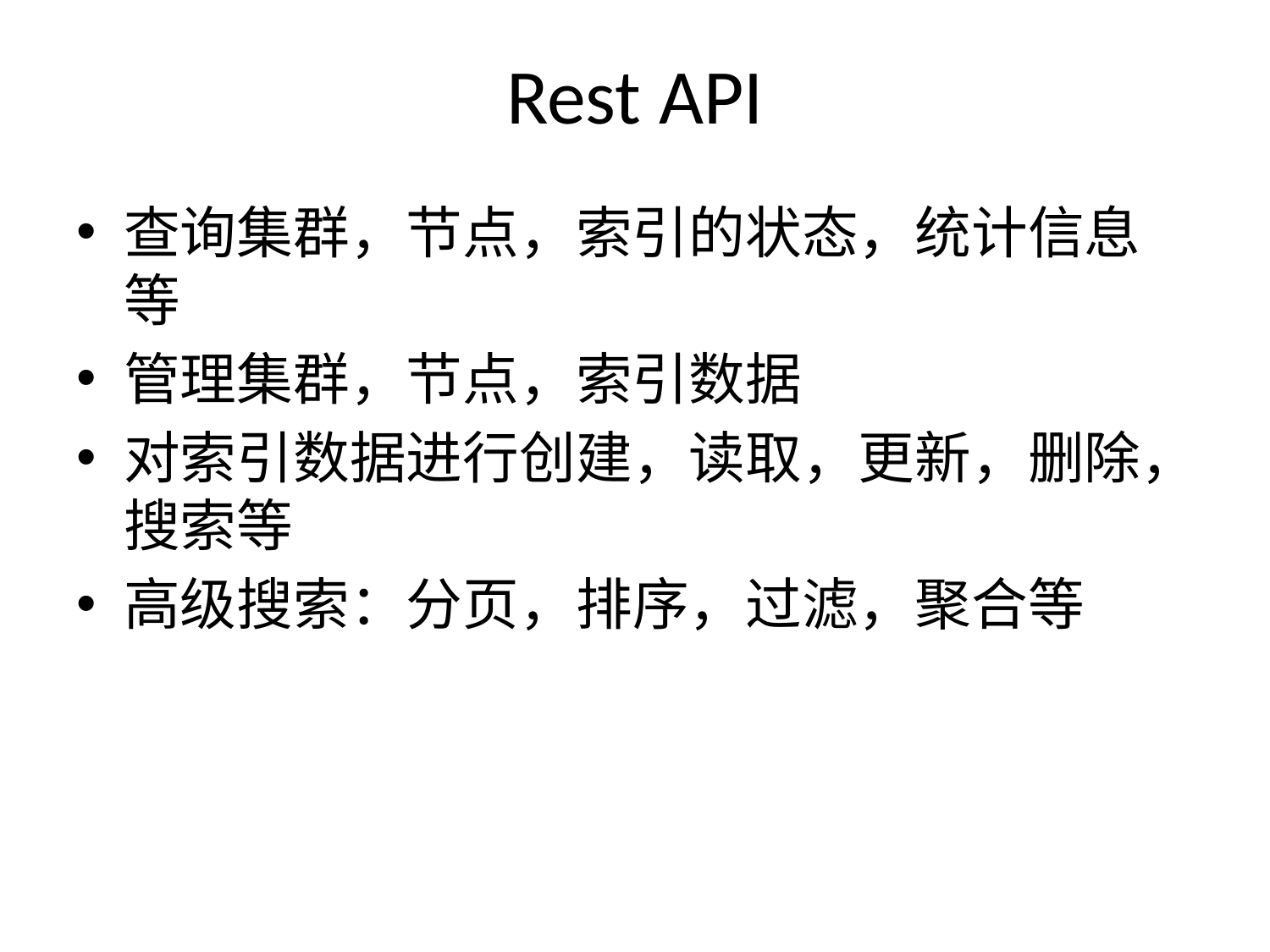

# Rest API
查询集群，节点，索引的状态，统计信息等
管理集群，节点，索引数据
对索引数据进行创建，读取，更新，删除，搜索等
高级搜索：分页，排序，过滤，聚合等